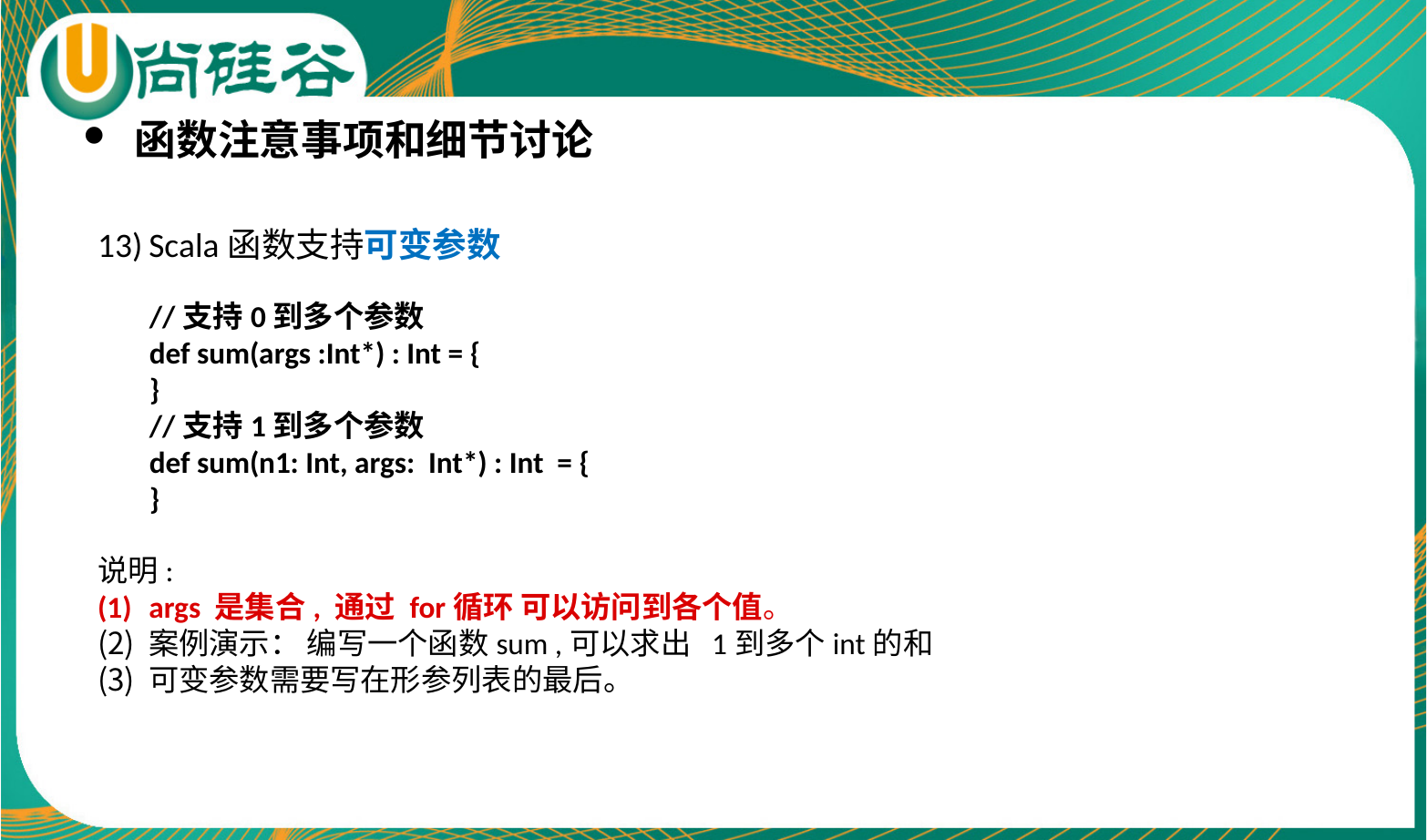

函数注意事项和细节讨论

Scala函数支持可变参数

说明:
args 是集合, 通过 for循环 可以访问到各个值。
案例演示： 编写一个函数sum ,可以求出  1到多个int的和
可变参数需要写在形参列表的最后。

//支持0到多个参数
def sum(args :Int*) : Int = {
}
//支持1到多个参数
def sum(n1: Int, args:  Int*) : Int  = {
}